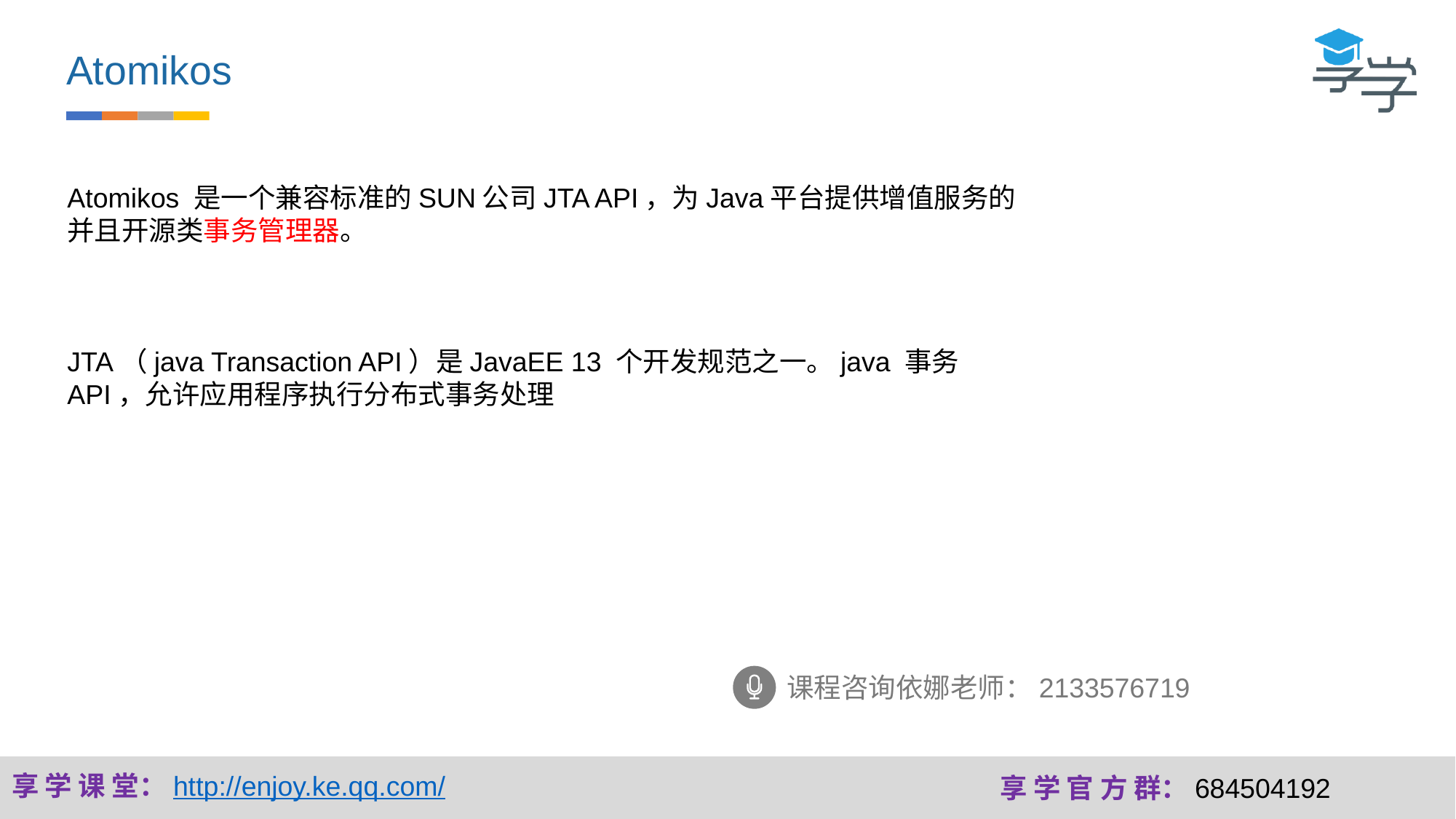

Atomikos

Atomikos 是一个兼容标准的SUN公司JTA API，为Java平台提供增值服务的并且开源类事务管理器。

JTA（java Transaction API）是JavaEE 13 个开发规范之一。java 事务API，允许应用程序执行分布式事务处理
课程咨询依娜老师：2133576719